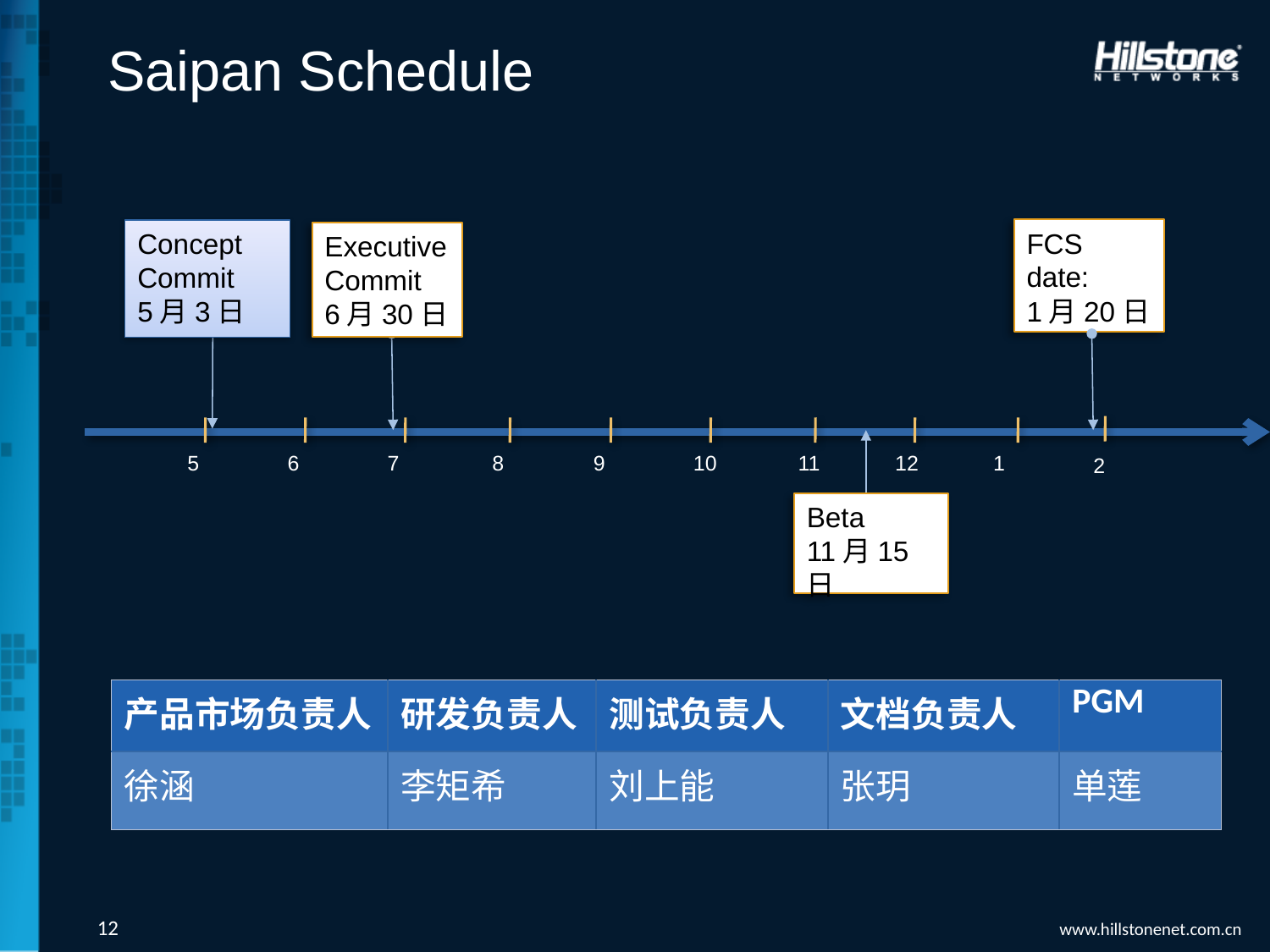

# Saipan Schedule
FCS date:
1月20日
Concept
Commit
5月3日
Executive
Commit
6月30日
Beta
11月15日

5
6
7
8
9
10
11
12
1
2
| 产品市场负责人 | 研发负责人 | 测试负责人 | 文档负责人 | PGM |
| --- | --- | --- | --- | --- |
| 徐涵 | 李矩希 | 刘上能 | 张玥 | 单莲 |